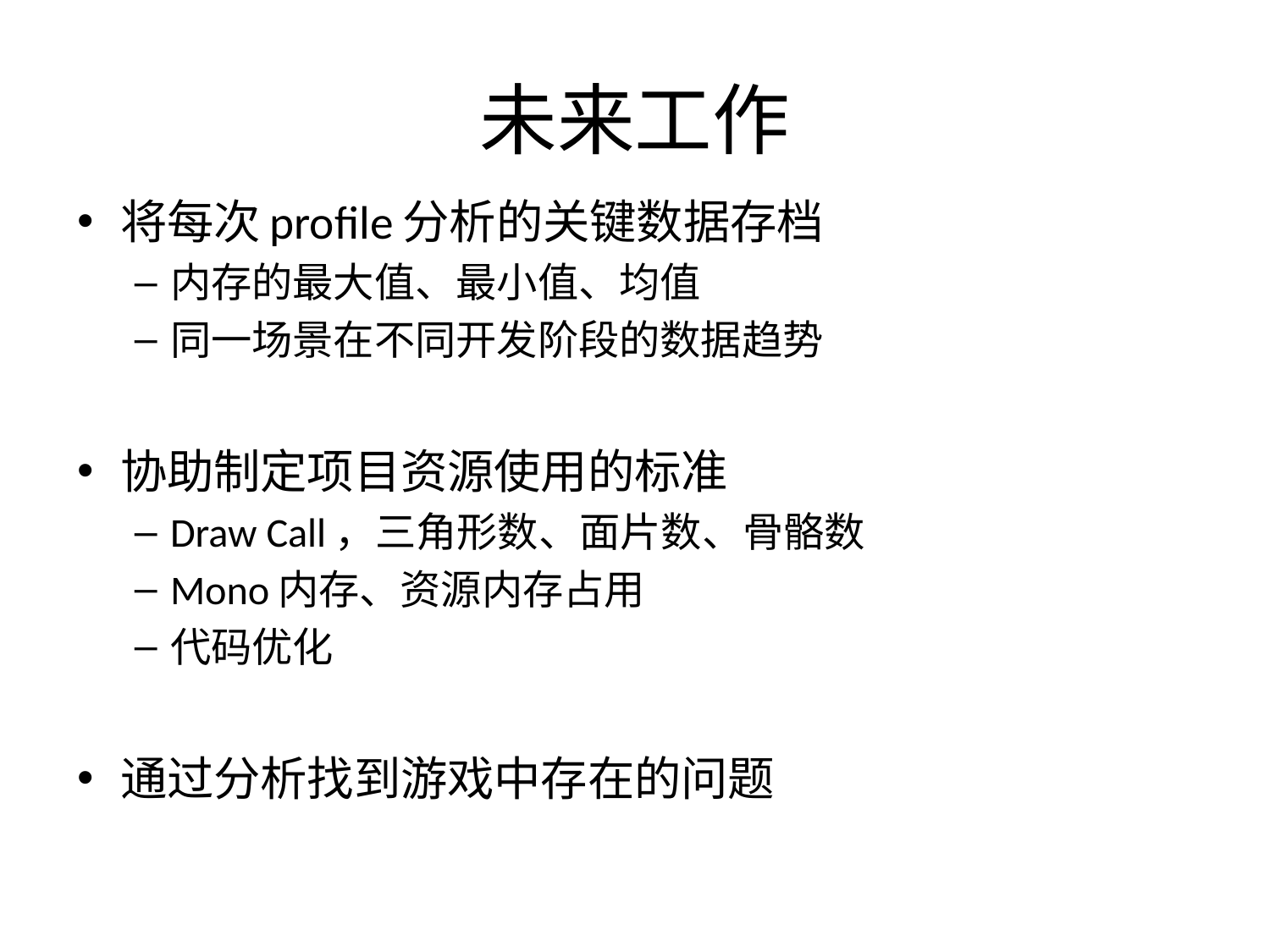

# 未来工作
将每次profile分析的关键数据存档
内存的最大值、最小值、均值
同一场景在不同开发阶段的数据趋势

协助制定项目资源使用的标准
Draw Call，三角形数、面片数、骨骼数
Mono内存、资源内存占用
代码优化

通过分析找到游戏中存在的问题